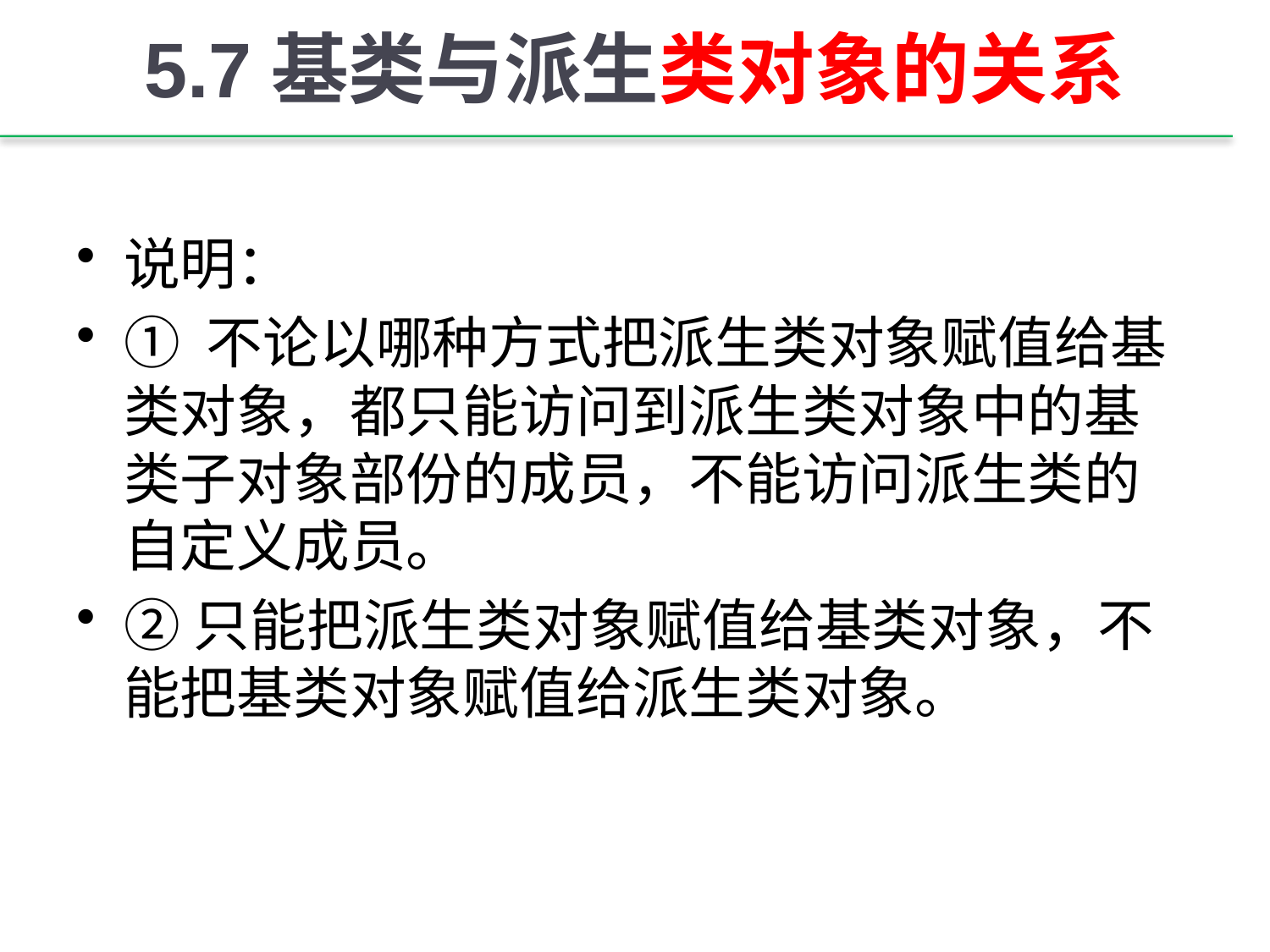

# 5.7基类与派生类对象的关系
说明：
① 不论以哪种方式把派生类对象赋值给基类对象，都只能访问到派生类对象中的基类子对象部份的成员，不能访问派生类的自定义成员。
②只能把派生类对象赋值给基类对象，不能把基类对象赋值给派生类对象。